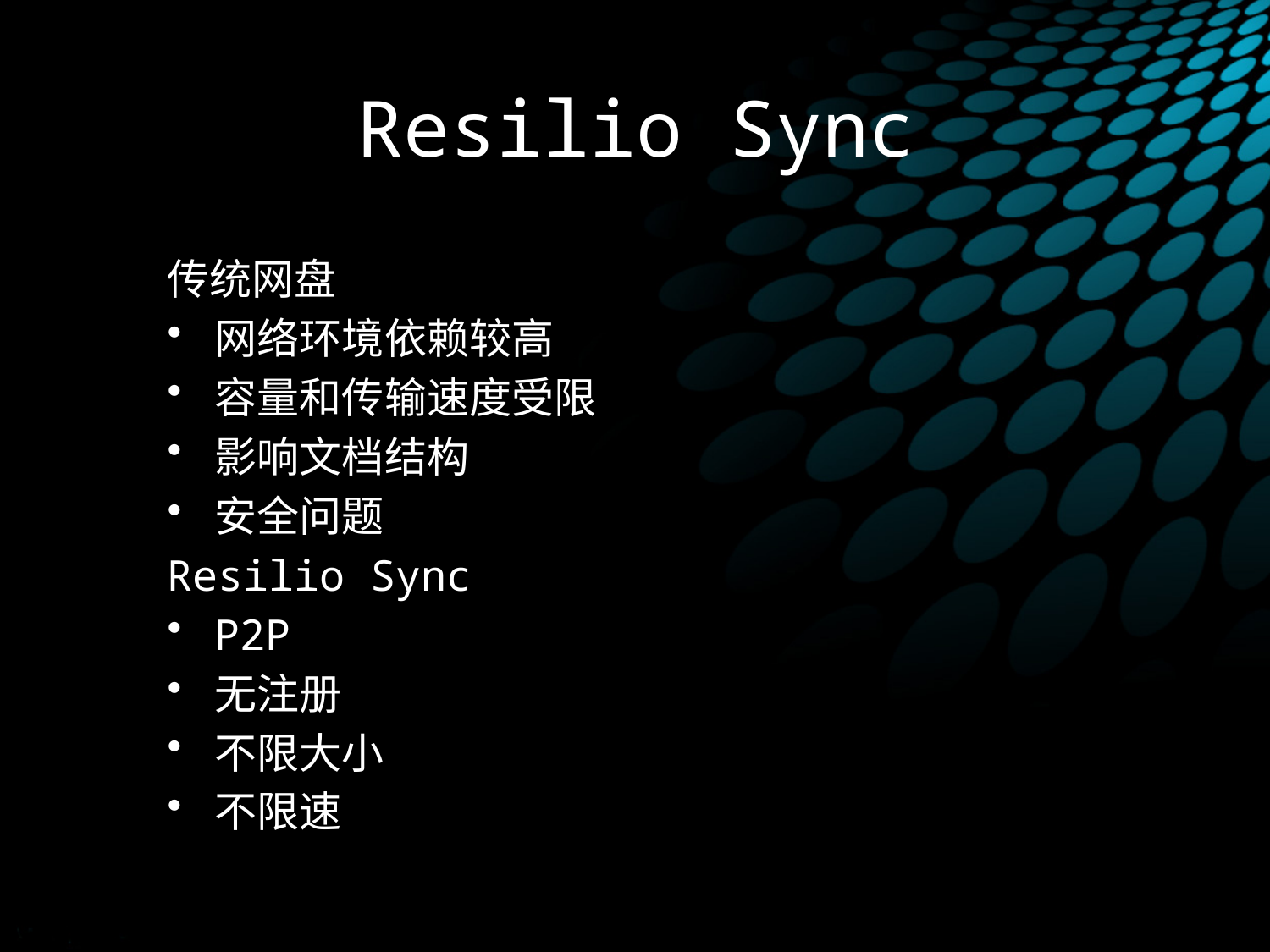

# Resilio Sync
传统网盘
网络环境依赖较高
容量和传输速度受限
影响文档结构
安全问题
Resilio Sync
P2P
无注册
不限大小
不限速